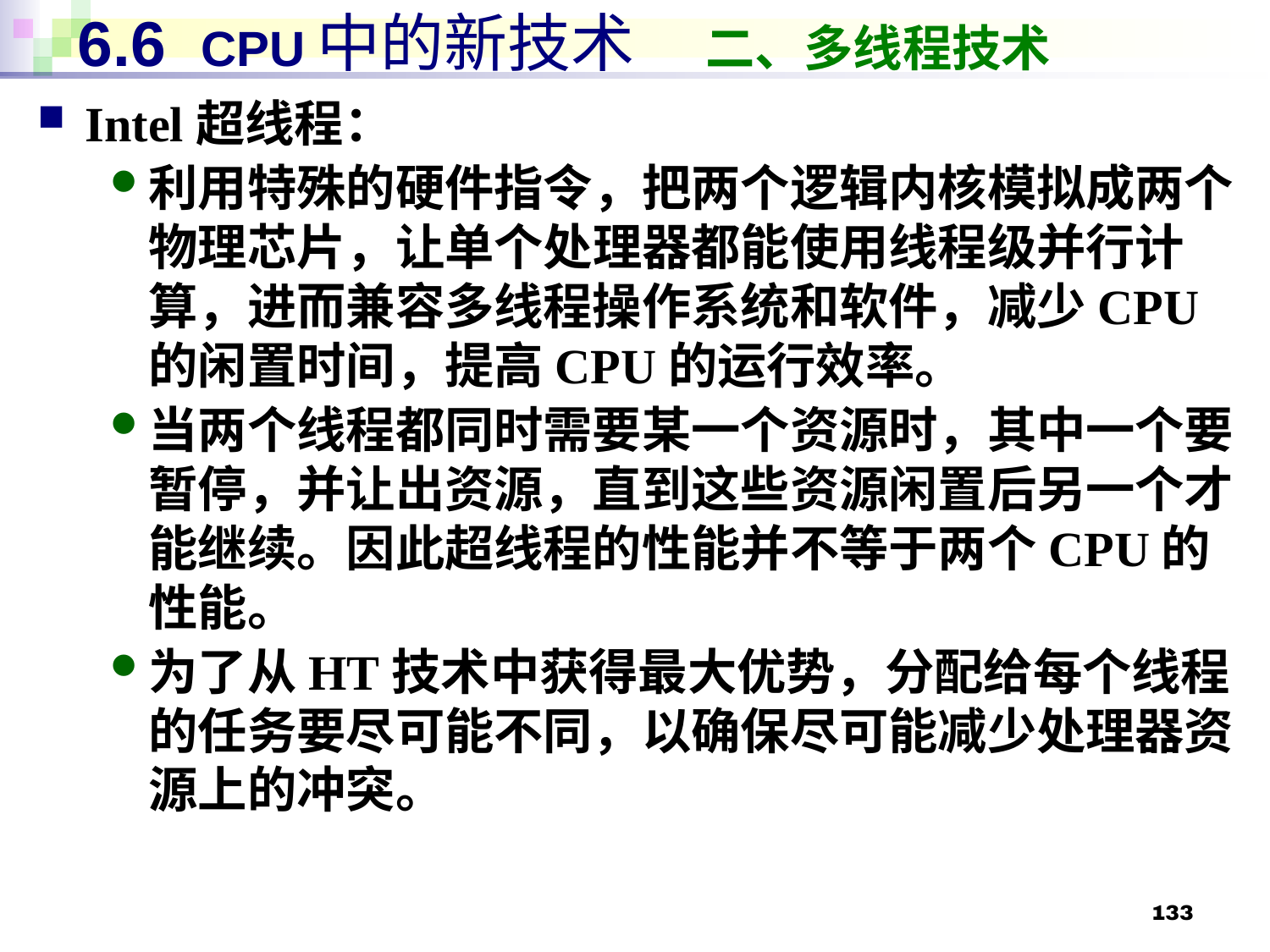

# 6.6  CPU中的新技术     二、多线程技术
Intel超线程：
利用特殊的硬件指令，把两个逻辑内核模拟成两个物理芯片，让单个处理器都能使用线程级并行计算，进而兼容多线程操作系统和软件，减少CPU的闲置时间，提高CPU的运行效率。
当两个线程都同时需要某一个资源时，其中一个要暂停，并让出资源，直到这些资源闲置后另一个才能继续。因此超线程的性能并不等于两个CPU的性能。
为了从HT技术中获得最大优势，分配给每个线程的任务要尽可能不同，以确保尽可能减少处理器资源上的冲突。
133